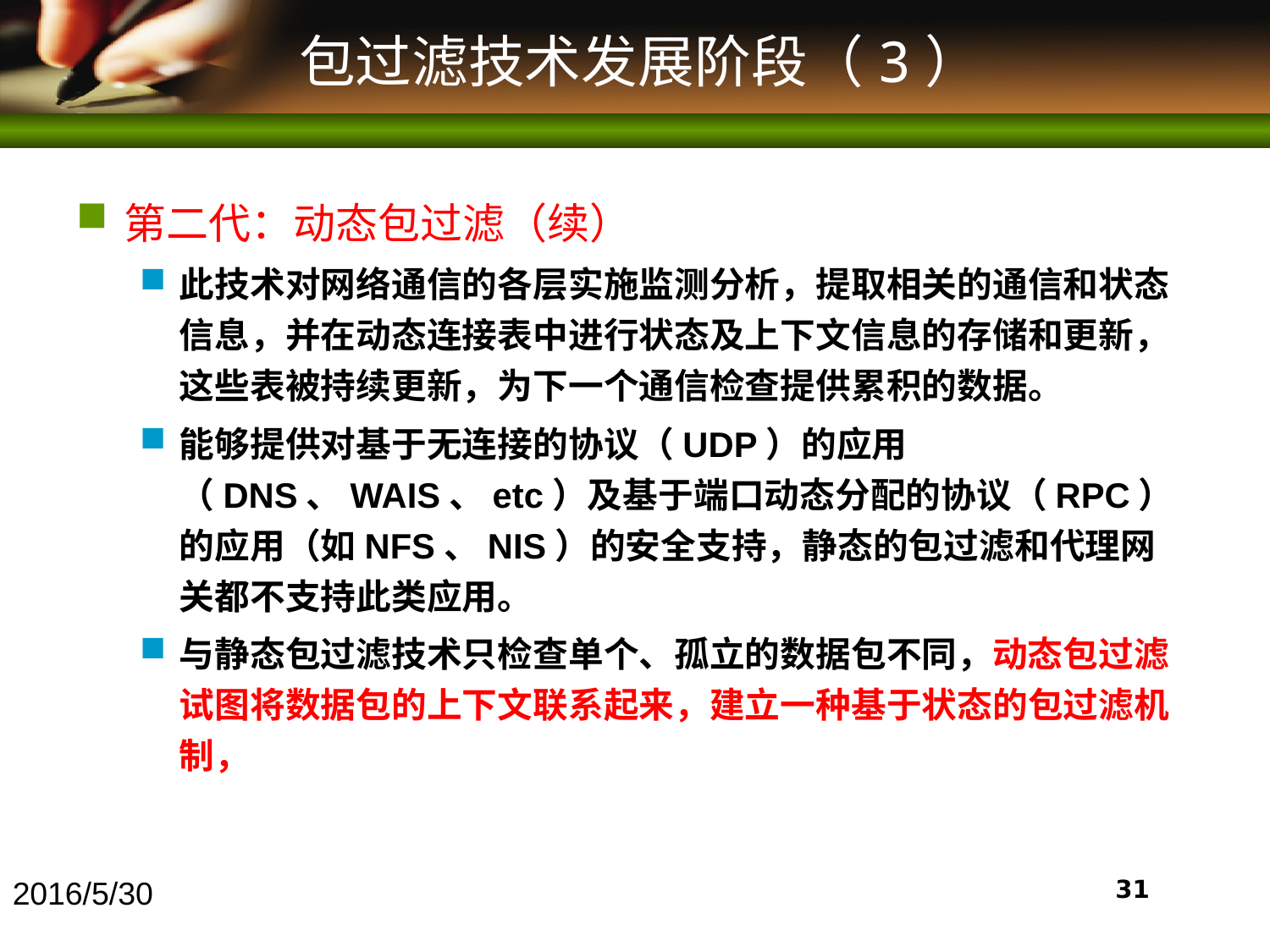

# 包过滤技术发展阶段（3）
第二代：动态包过滤（续）
此技术对网络通信的各层实施监测分析，提取相关的通信和状态信息，并在动态连接表中进行状态及上下文信息的存储和更新，这些表被持续更新，为下一个通信检查提供累积的数据。
能够提供对基于无连接的协议（UDP）的应用（DNS、WAIS、etc）及基于端口动态分配的协议（RPC）的应用（如NFS、NIS）的安全支持，静态的包过滤和代理网关都不支持此类应用。
与静态包过滤技术只检查单个、孤立的数据包不同，动态包过滤试图将数据包的上下文联系起来，建立一种基于状态的包过滤机制，

2016/5/30

31